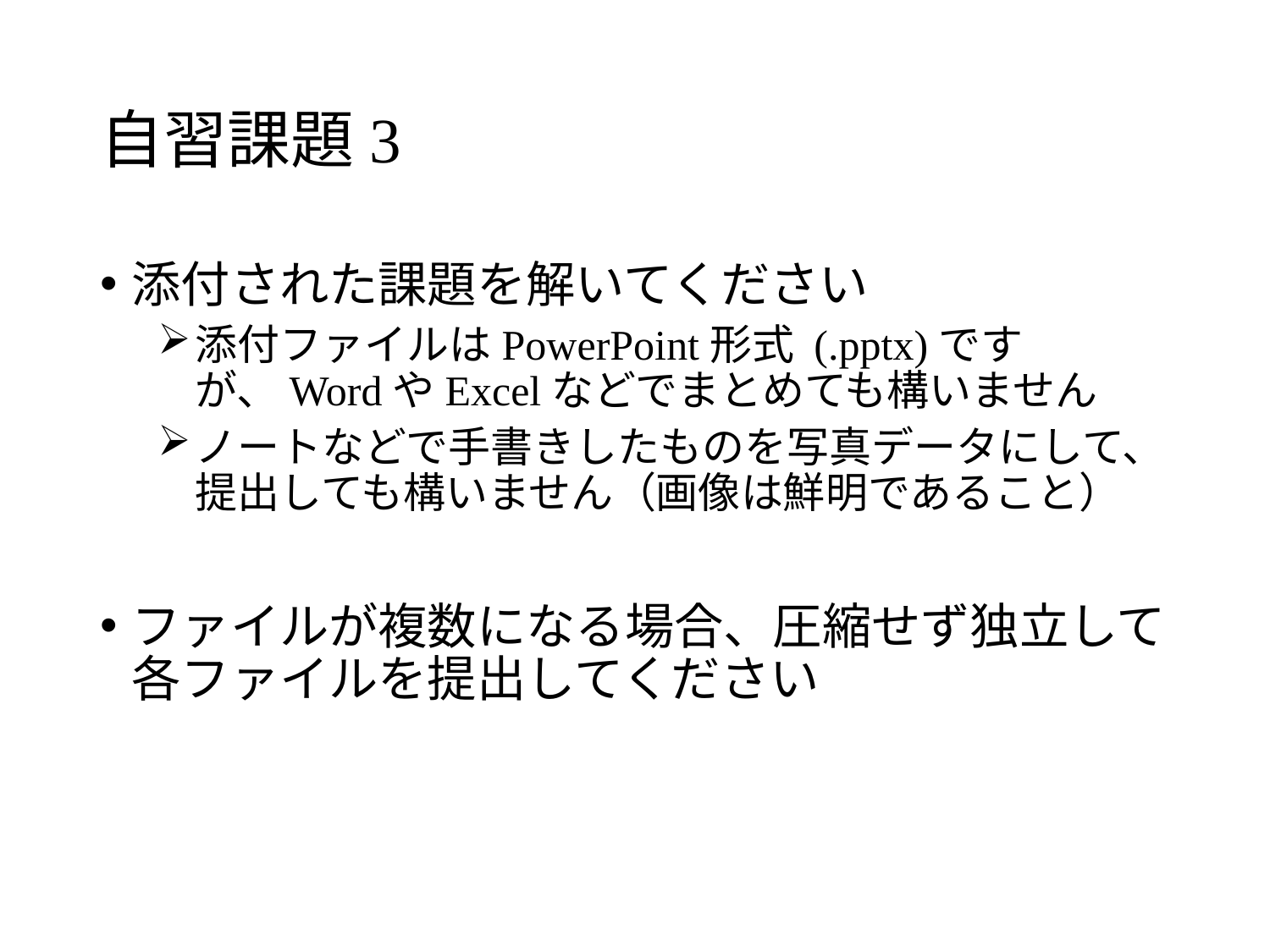

# 自習課題3
添付された課題を解いてください
添付ファイルはPowerPoint形式 (.pptx)ですが、WordやExcelなどでまとめても構いません
ノートなどで手書きしたものを写真データにして、提出しても構いません（画像は鮮明であること）
ファイルが複数になる場合、圧縮せず独立して各ファイルを提出してください